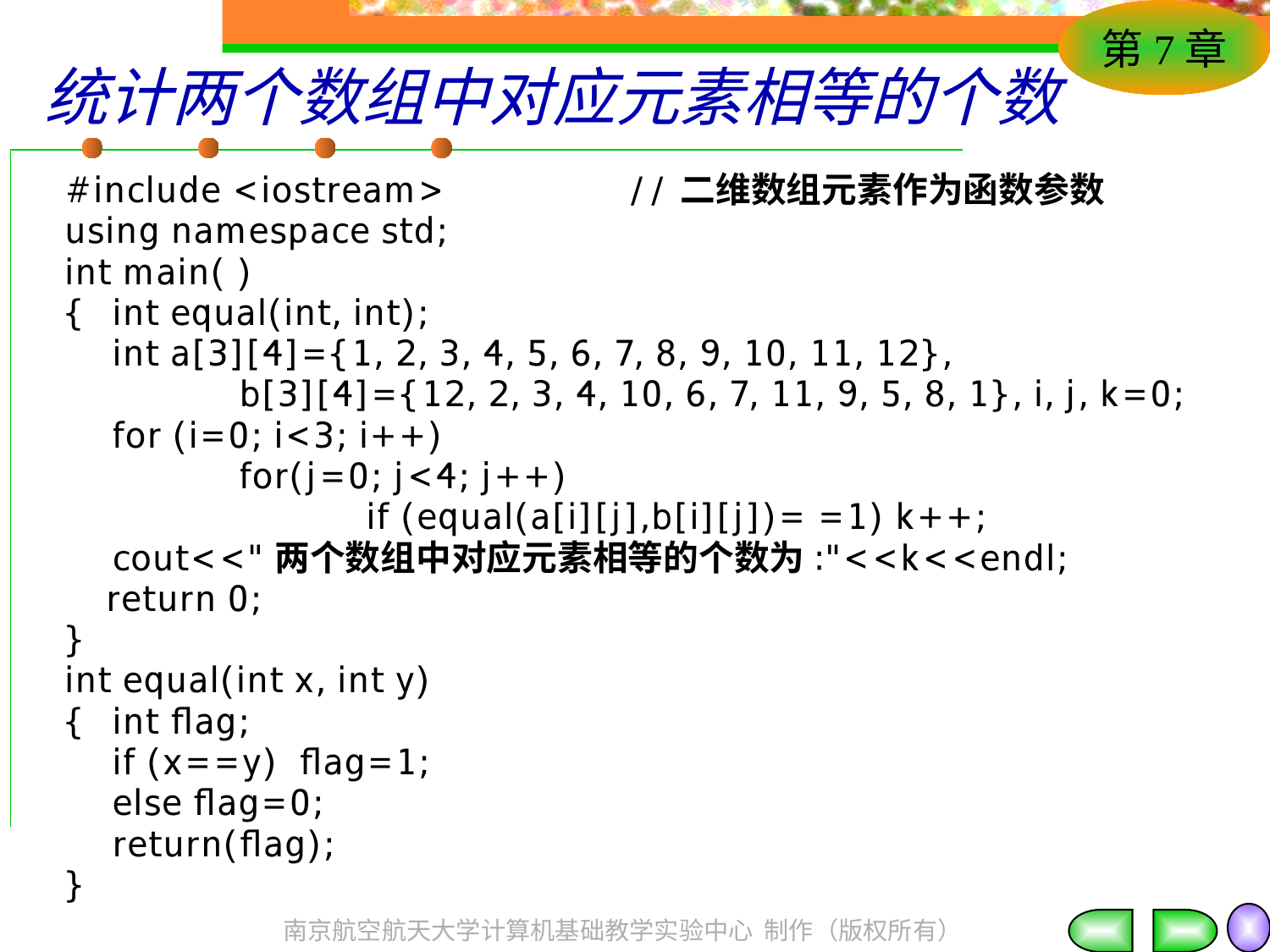

# 统计两个数组中对应元素相等的个数
#include <iostream> 		 //二维数组元素作为函数参数
using namespace std;
int main( )
{	int equal(int, int);
	int a[3][4]={1, 2, 3, 4, 5, 6, 7, 8, 9, 10, 11, 12},
		b[3][4]={12, 2, 3, 4, 10, 6, 7, 11, 9, 5, 8, 1}, i, j, k=0;
	for (i=0; i<3; i++)
		for(j=0; j<4; j++)
			if (equal(a[i][j],b[i][j])= =1) k++;
	cout<<"两个数组中对应元素相等的个数为:"<<k<<endl;
    return 0;
}
int equal(int x, int y)
{	int flag;
	if (x==y)  flag=1;
	else flag=0;
	return(flag);
}